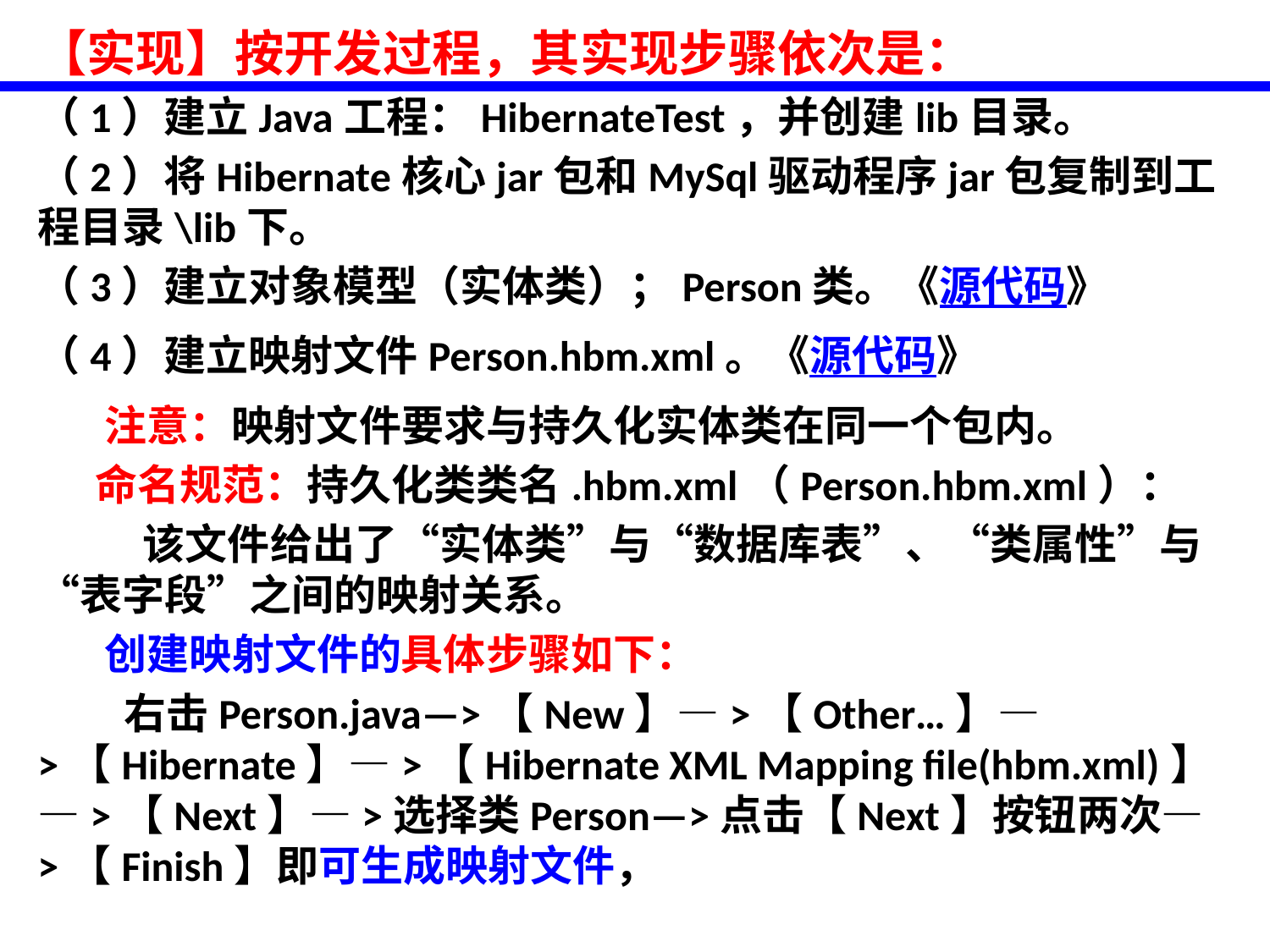

【实现】按开发过程，其实现步骤依次是：
（1）建立Java工程：HibernateTest，并创建lib目录。
（2）将Hibernate核心jar包和MySql驱动程序jar包复制到工程目录\lib下。
（3）建立对象模型（实体类）；Person类。《源代码》
（4）建立映射文件Person.hbm.xml。《源代码》
      注意：映射文件要求与持久化实体类在同一个包内。
     命名规范：持久化类类名.hbm.xml（Person.hbm.xml）：
          该文件给出了“实体类”与“数据库表”、“类属性”与“表字段”之间的映射关系。
      创建映射文件的具体步骤如下：
        右击Person.java—>【New】—>【Other…】—>【Hibernate】—>【Hibernate XML Mapping file(hbm.xml)】—>【Next】—>选择类Person—>点击【Next】按钮两次—>【Finish】即可生成映射文件，